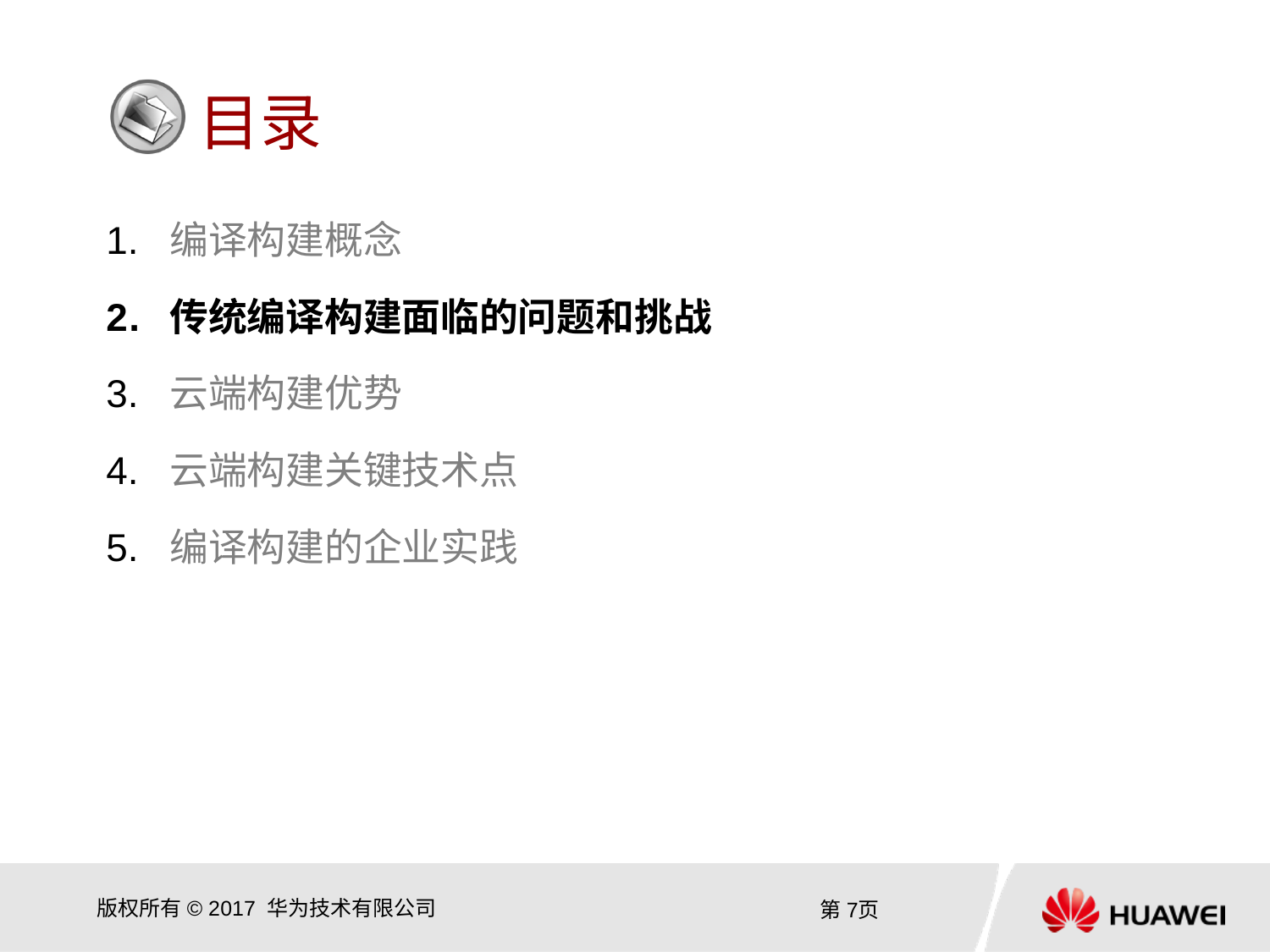

编译构建概念
传统编译构建面临的问题和挑战
云端构建优势
云端构建关键技术点
编译构建的企业实践